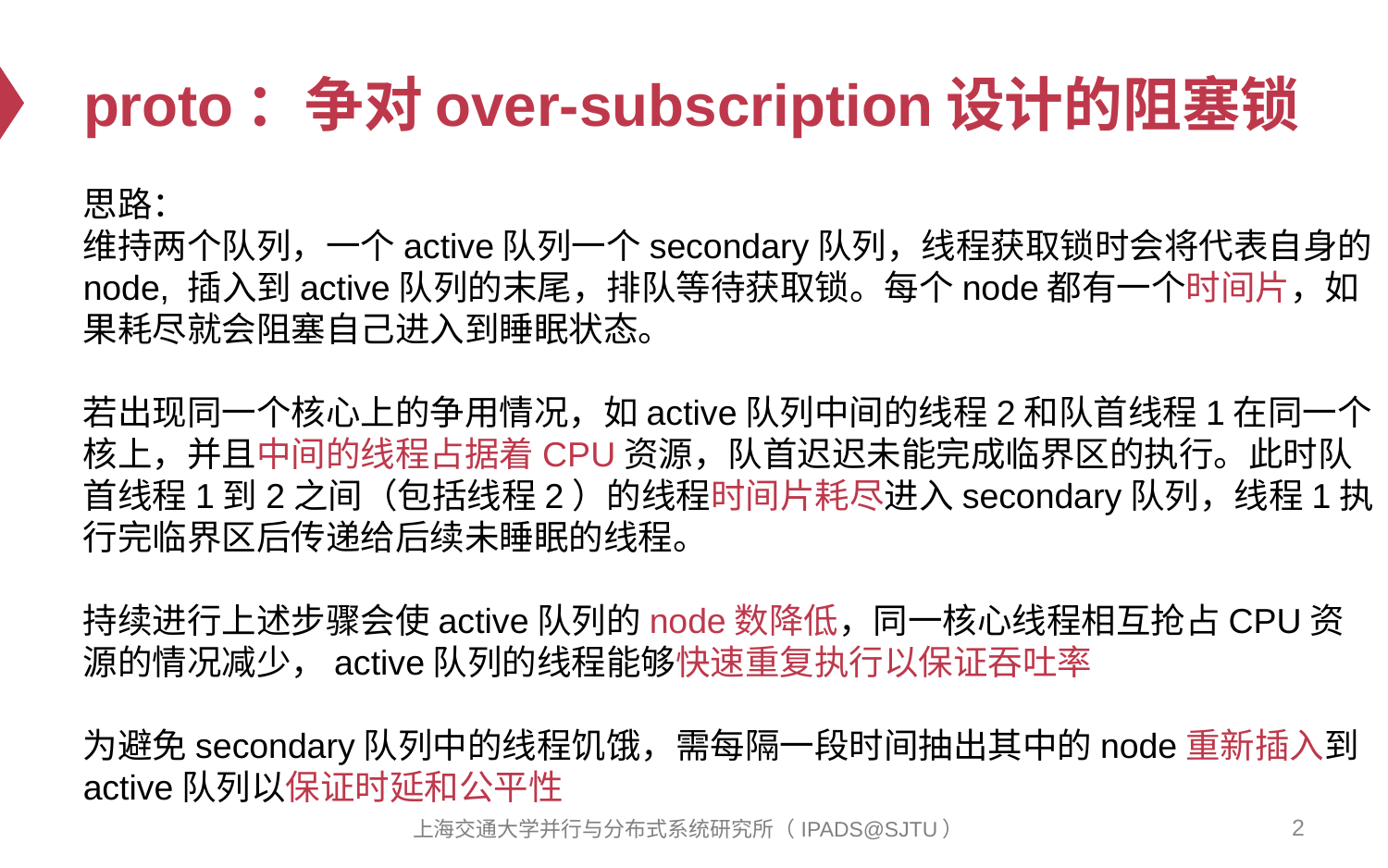

# proto：争对over-subscription设计的阻塞锁
思路：
维持两个队列，一个active队列一个secondary队列，线程获取锁时会将代表自身的node, 插入到active队列的末尾，排队等待获取锁。每个node都有一个时间片，如果耗尽就会阻塞自己进入到睡眠状态。

若出现同一个核心上的争用情况，如active队列中间的线程2和队首线程1在同一个核上，并且中间的线程占据着CPU资源，队首迟迟未能完成临界区的执行。此时队首线程1到2之间（包括线程2）的线程时间片耗尽进入secondary队列，线程1执行完临界区后传递给后续未睡眠的线程。

持续进行上述步骤会使active队列的node数降低，同一核心线程相互抢占CPU资源的情况减少，active队列的线程能够快速重复执行以保证吞吐率

为避免secondary队列中的线程饥饿，需每隔一段时间抽出其中的node重新插入到active队列以保证时延和公平性
2
上海交通大学并行与分布式系统研究所（IPADS@SJTU）